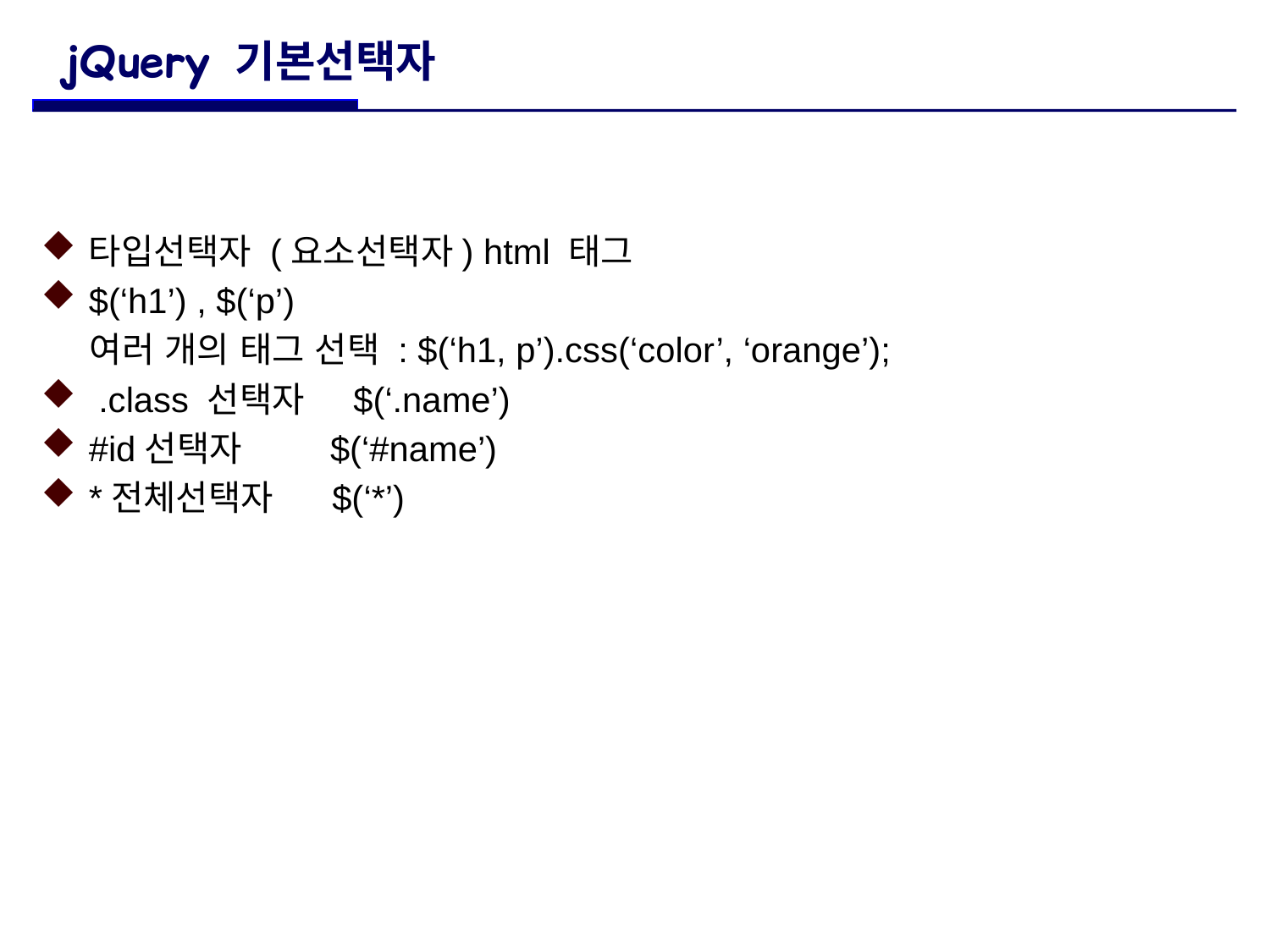

# jQuery 기본선택자

타입선택자 (요소선택자) html 태그
$(‘h1’) , $(‘p’)
    여러 개의 태그 선택 : $(‘h1, p’).css(‘color’, ‘orange’);
 .class 선택자    $(‘.name’)
#id선택자        $(‘#name’)
*전체선택자     $(‘*’)